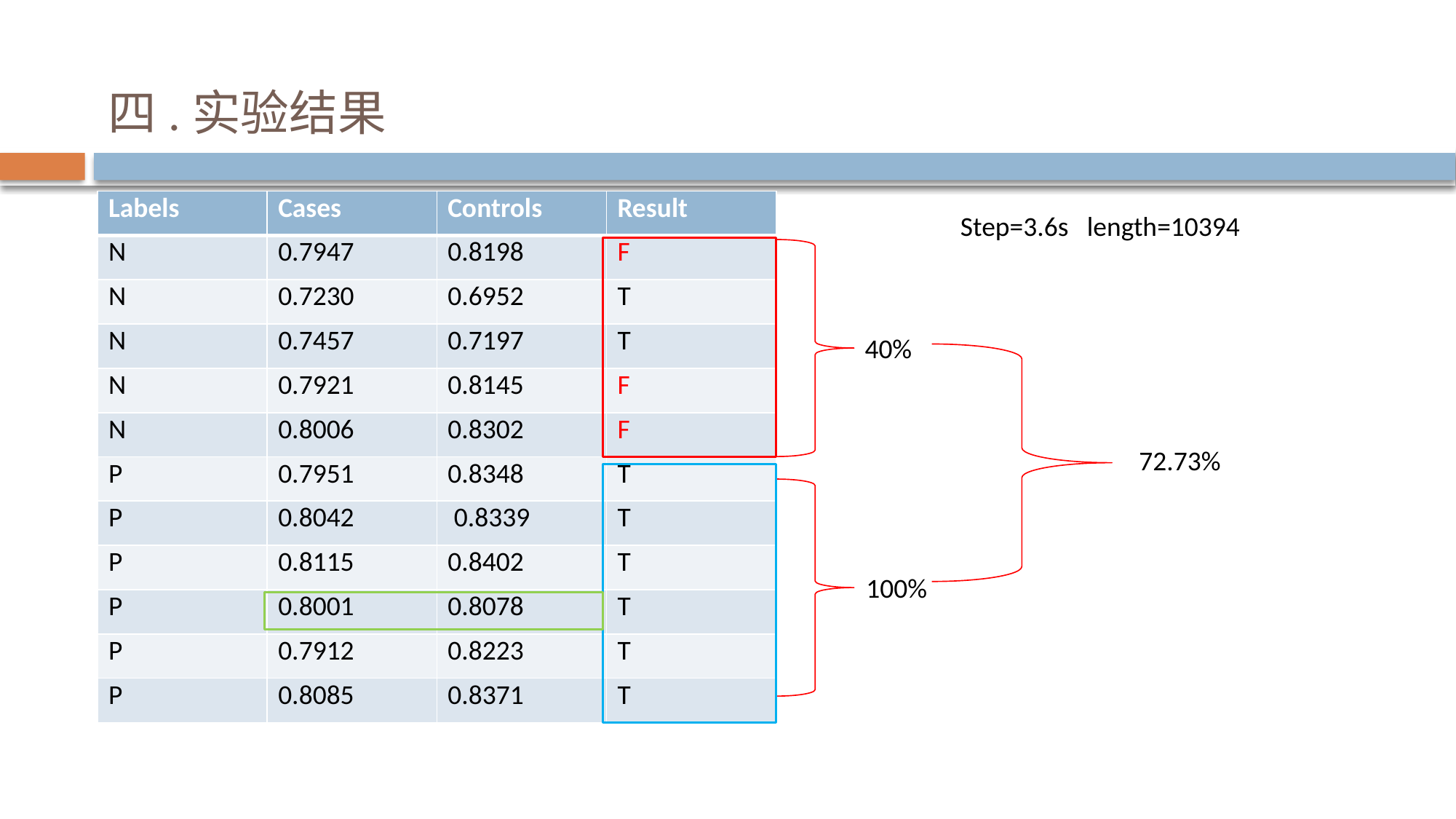

# 四.实验结果
| Labels | Cases | Controls | Result |
| --- | --- | --- | --- |
| N | 0.7947 | 0.8198 | F |
| N | 0.7230 | 0.6952 | T |
| N | 0.7457 | 0.7197 | T |
| N | 0.7921 | 0.8145 | F |
| N | 0.8006 | 0.8302 | F |
| P | 0.7951 | 0.8348 | T |
| P | 0.8042 | 0.8339 | T |
| P | 0.8115 | 0.8402 | T |
| P | 0.8001 | 0.8078 | T |
| P | 0.7912 | 0.8223 | T |
| P | 0.8085 | 0.8371 | T |
Step=3.6s   length=10394

40%

72.73%

100%